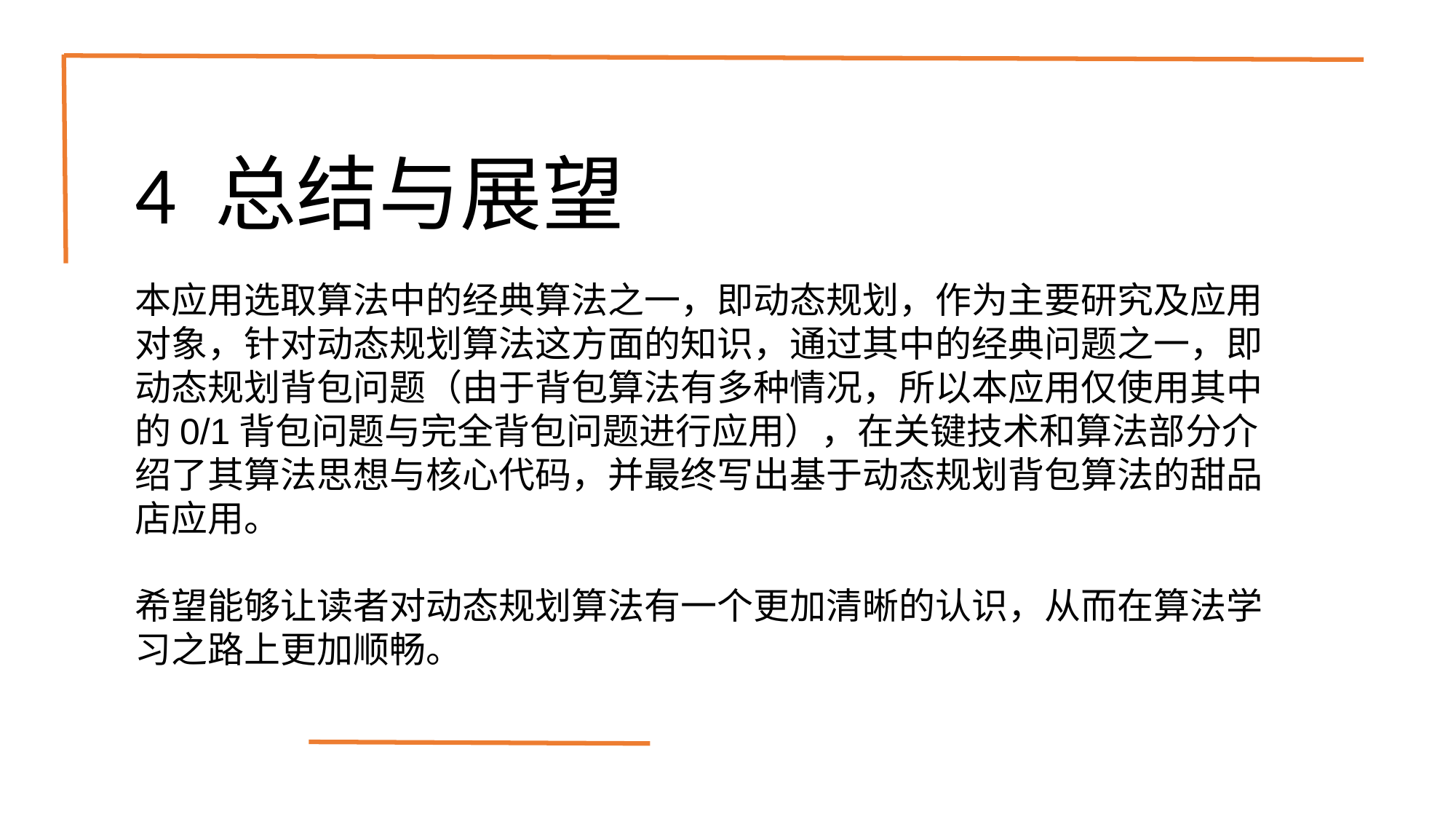

# 4 总结与展望
本应用选取算法中的经典算法之一，即动态规划，作为主要研究及应用对象，针对动态规划算法这方面的知识，通过其中的经典问题之一，即动态规划背包问题（由于背包算法有多种情况，所以本应用仅使用其中的0/1背包问题与完全背包问题进行应用），在关键技术和算法部分介绍了其算法思想与核心代码，并最终写出基于动态规划背包算法的甜品店应用。

希望能够让读者对动态规划算法有一个更加清晰的认识，从而在算法学习之路上更加顺畅。
18